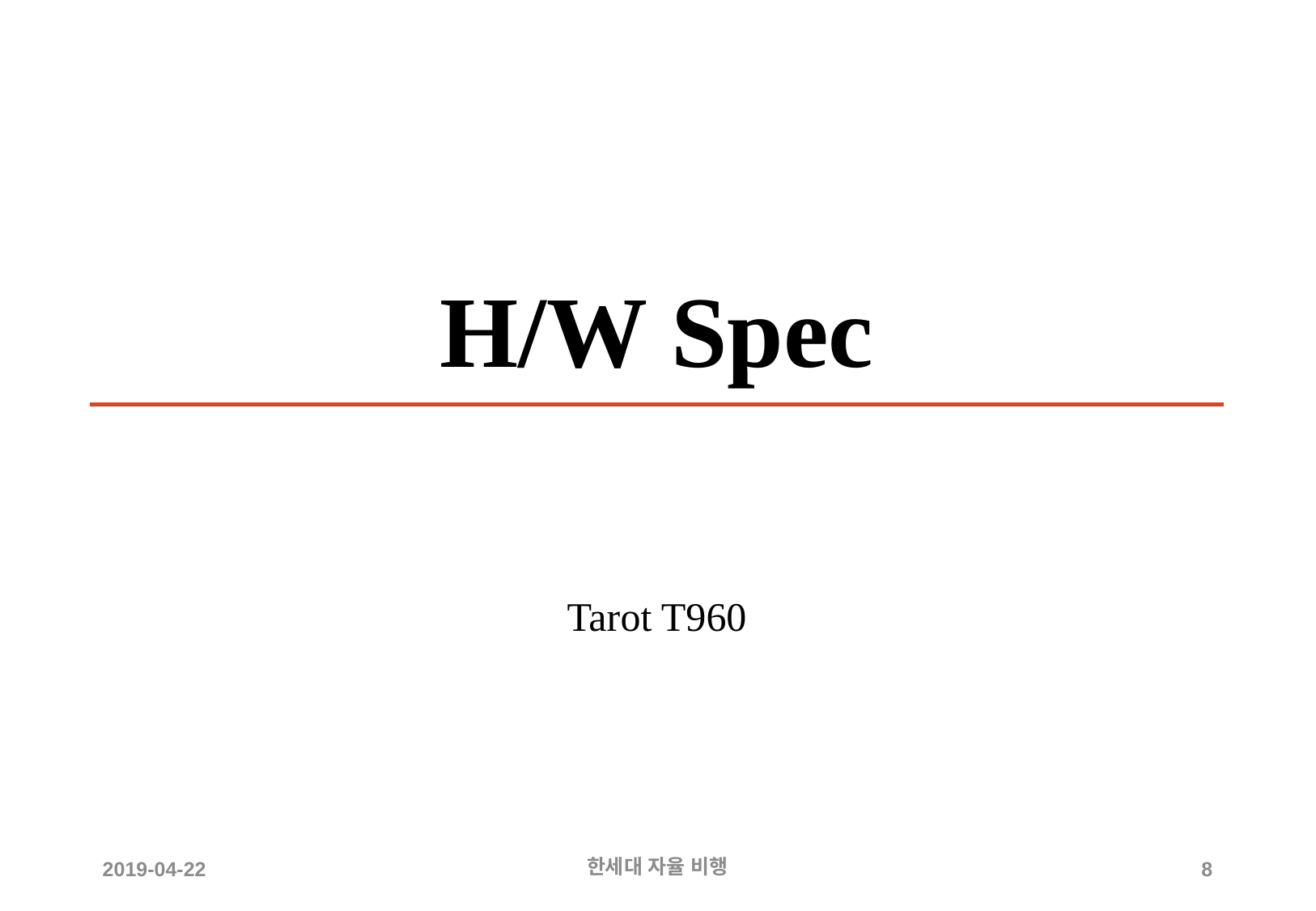

# H/W Spec
Tarot T960
2019-04-22
한세대 자율 비행
8